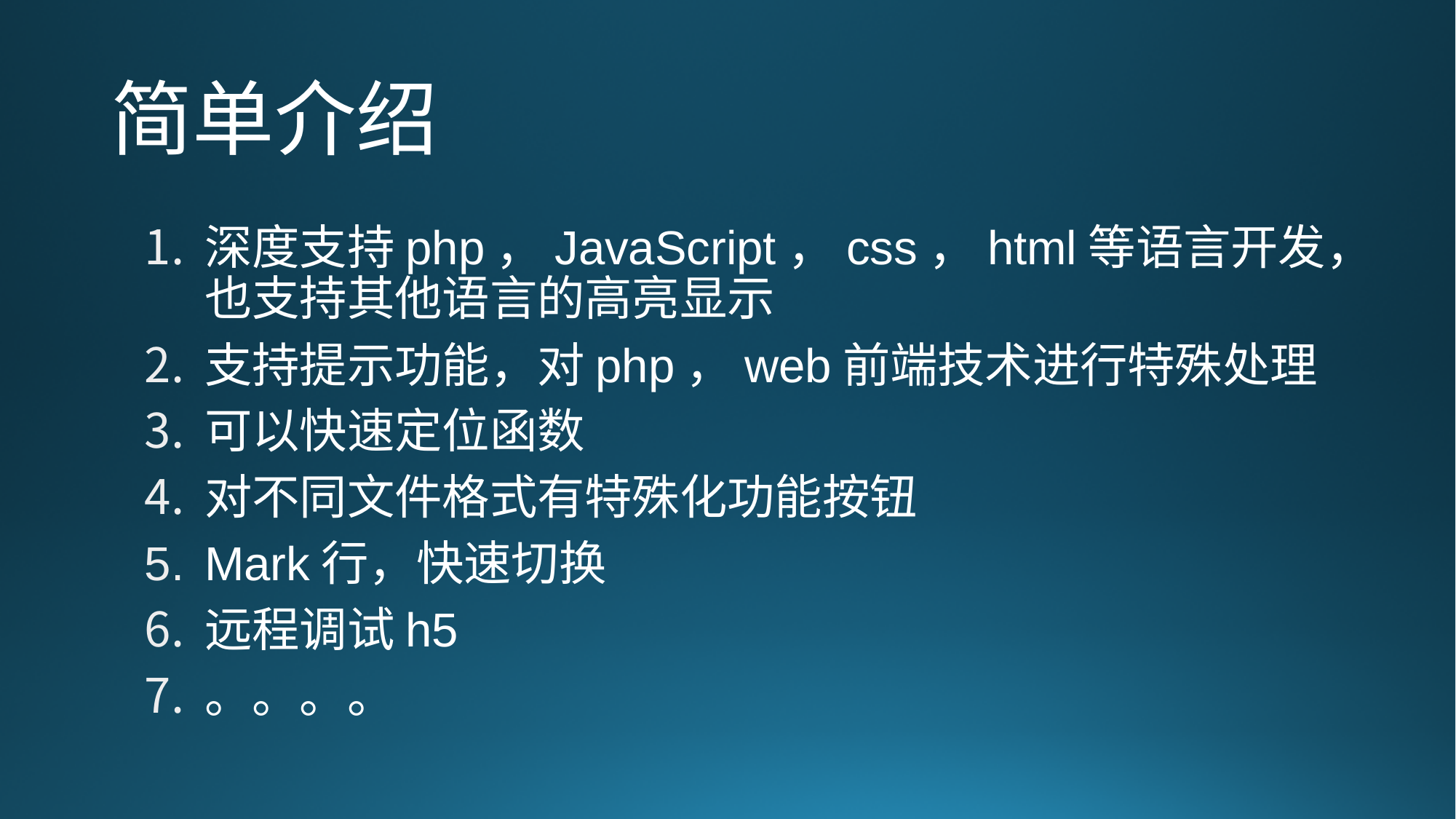

# 简单介绍
深度支持php，JavaScript，css，html等语言开发，也支持其他语言的高亮显示
支持提示功能，对php，web前端技术进行特殊处理
可以快速定位函数
对不同文件格式有特殊化功能按钮
Mark行，快速切换
远程调试h5
。。。。